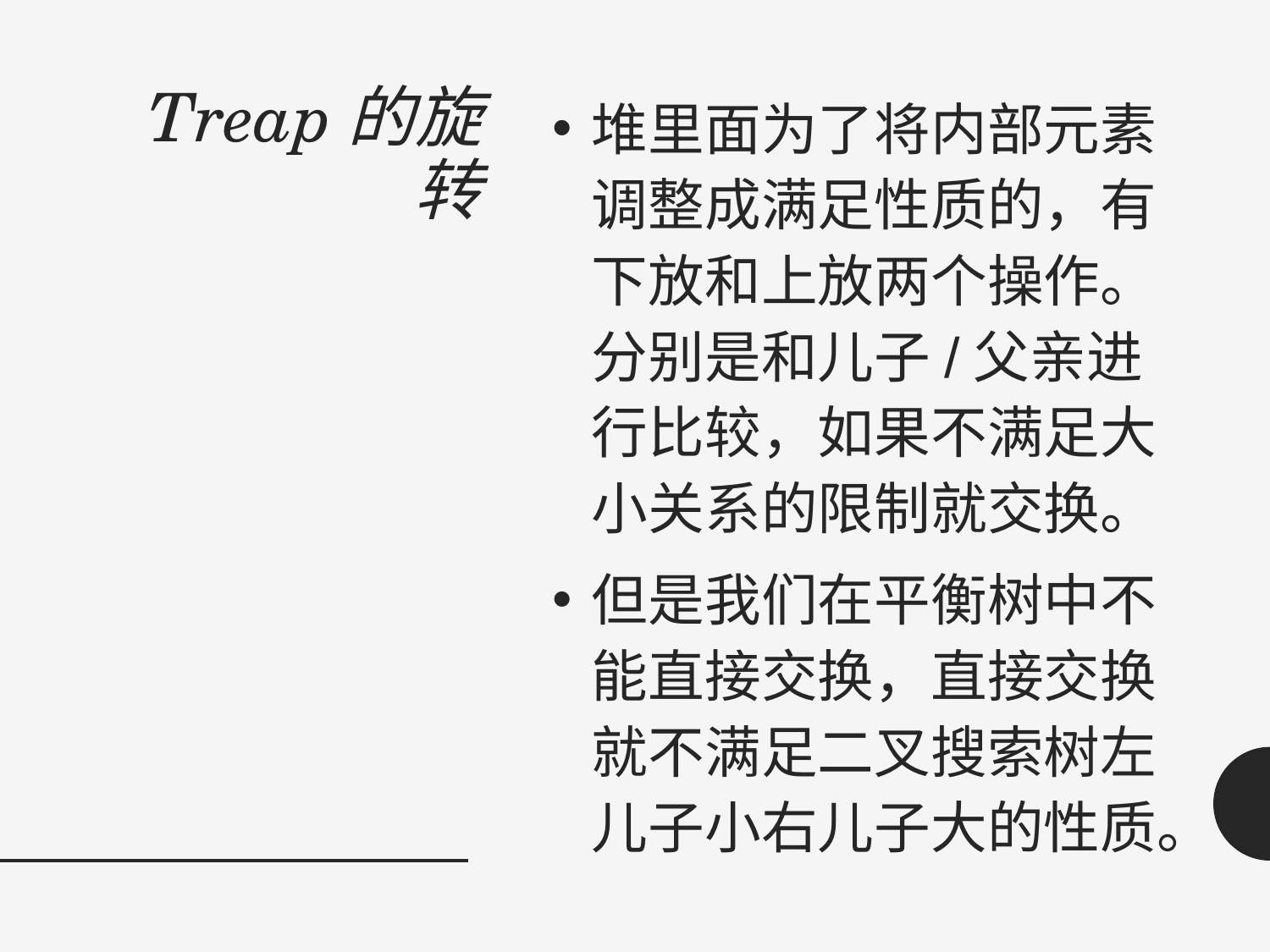

# Treap的旋转
堆里面为了将内部元素调整成满足性质的，有下放和上放两个操作。分别是和儿子/父亲进行比较，如果不满足大小关系的限制就交换。
但是我们在平衡树中不能直接交换，直接交换就不满足二叉搜索树左儿子小右儿子大的性质。